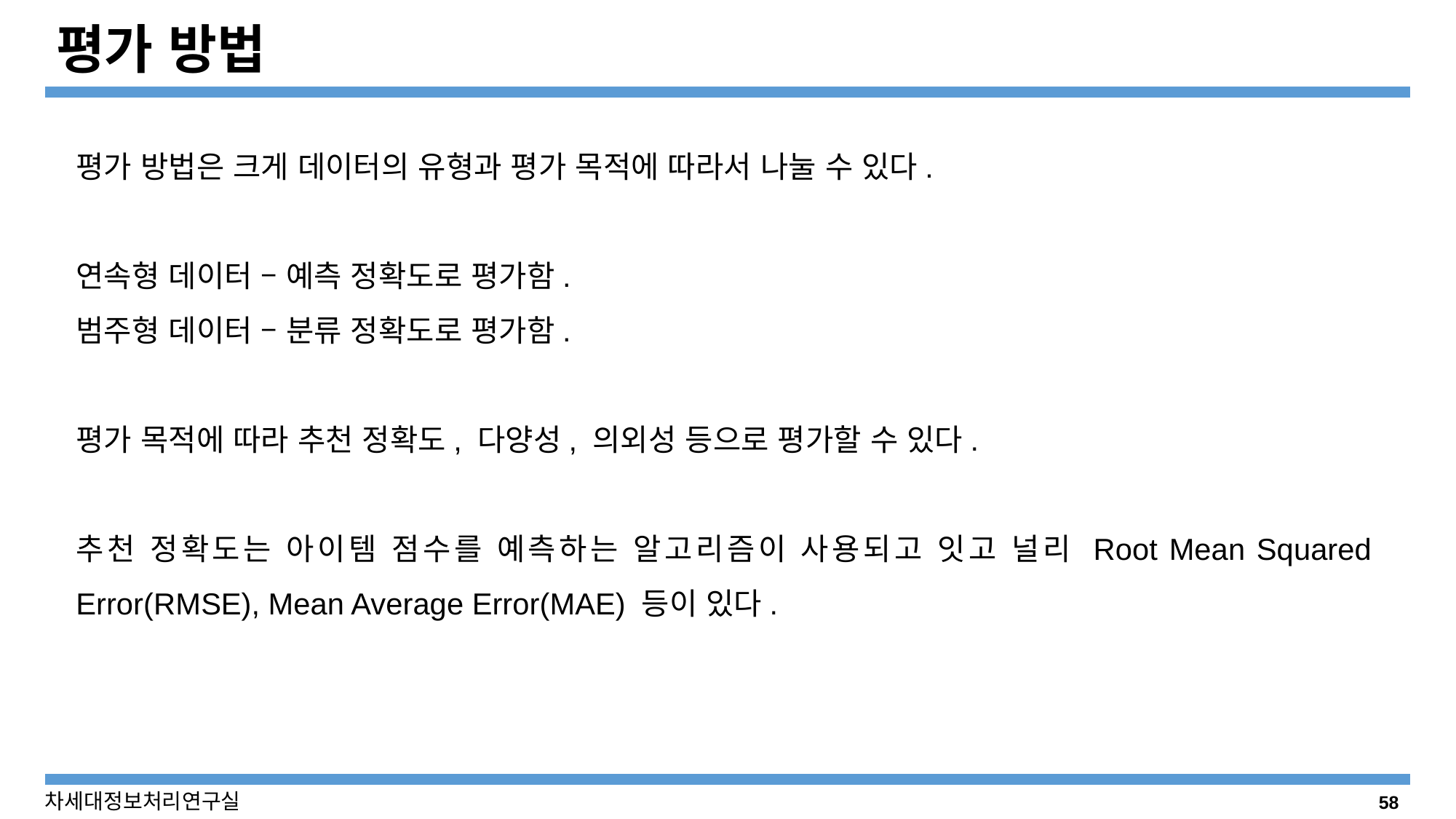

# 평가 방법
평가 방법은 크게 데이터의 유형과 평가 목적에 따라서 나눌 수 있다.

연속형 데이터 – 예측 정확도로 평가함.
범주형 데이터 – 분류 정확도로 평가함.

평가 목적에 따라 추천 정확도, 다양성, 의외성 등으로 평가할 수 있다.

추천 정확도는 아이템 점수를 예측하는 알고리즘이 사용되고 잇고 널리 Root Mean Squared Error(RMSE), Mean Average Error(MAE) 등이 있다.
58